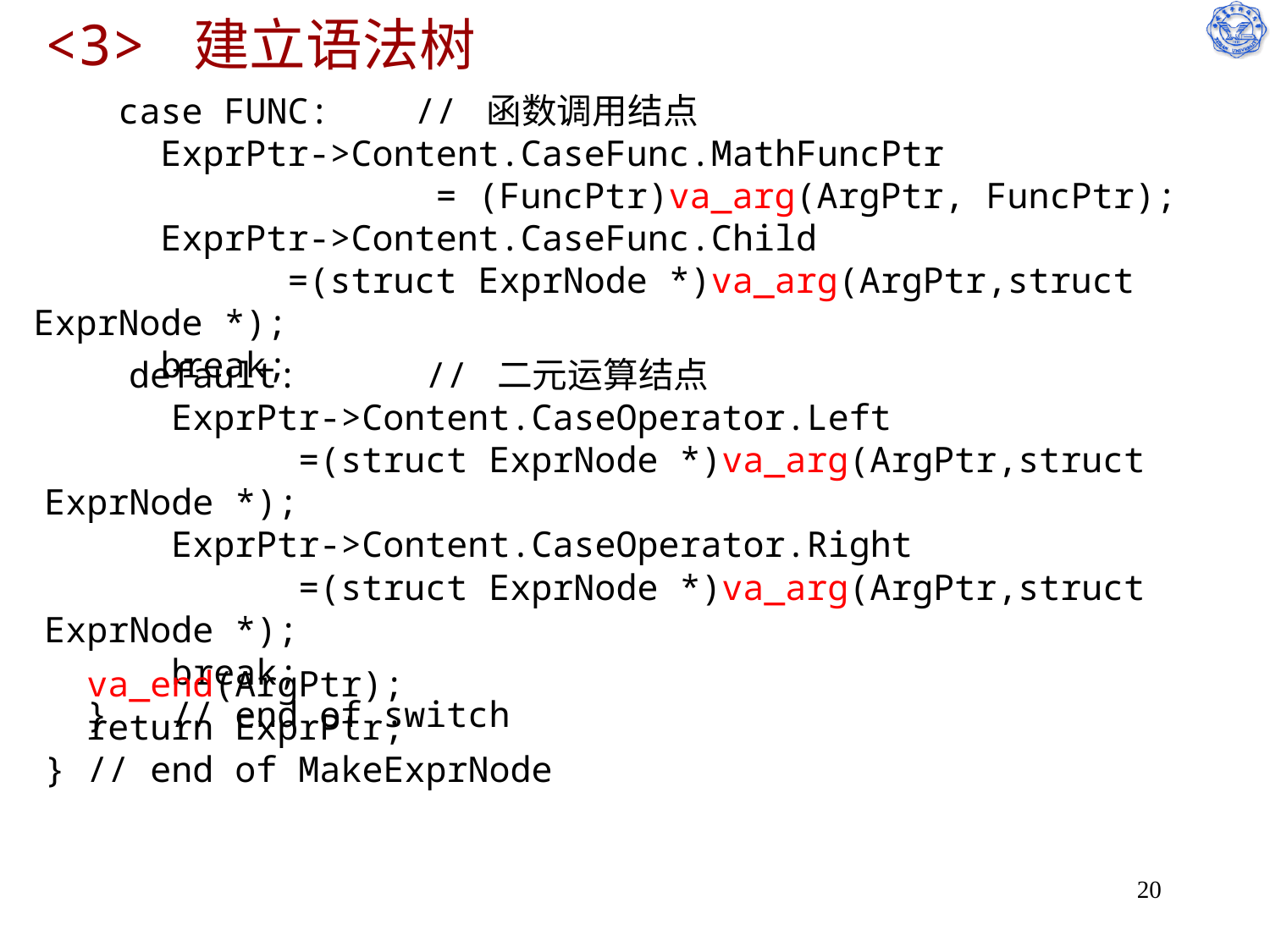

# <3> 建立语法树
    case FUNC:	// 函数调用结点
	ExprPtr->Content.CaseFunc.MathFuncPtr
       		 = (FuncPtr)va_arg(ArgPtr, FuncPtr);
	ExprPtr->Content.CaseFunc.Child
     		=(struct ExprNode *)va_arg(ArgPtr,struct ExprNode *);
	break;
    default:	// 二元运算结点
	ExprPtr->Content.CaseOperator.Left
		=(struct ExprNode *)va_arg(ArgPtr,struct ExprNode *);
	ExprPtr->Content.CaseOperator.Right
		=(struct ExprNode *)va_arg(ArgPtr,struct ExprNode *);
	break;
  }	// end of switch
  va_end(ArgPtr);
  return ExprPtr;
} // end of MakeExprNode
20